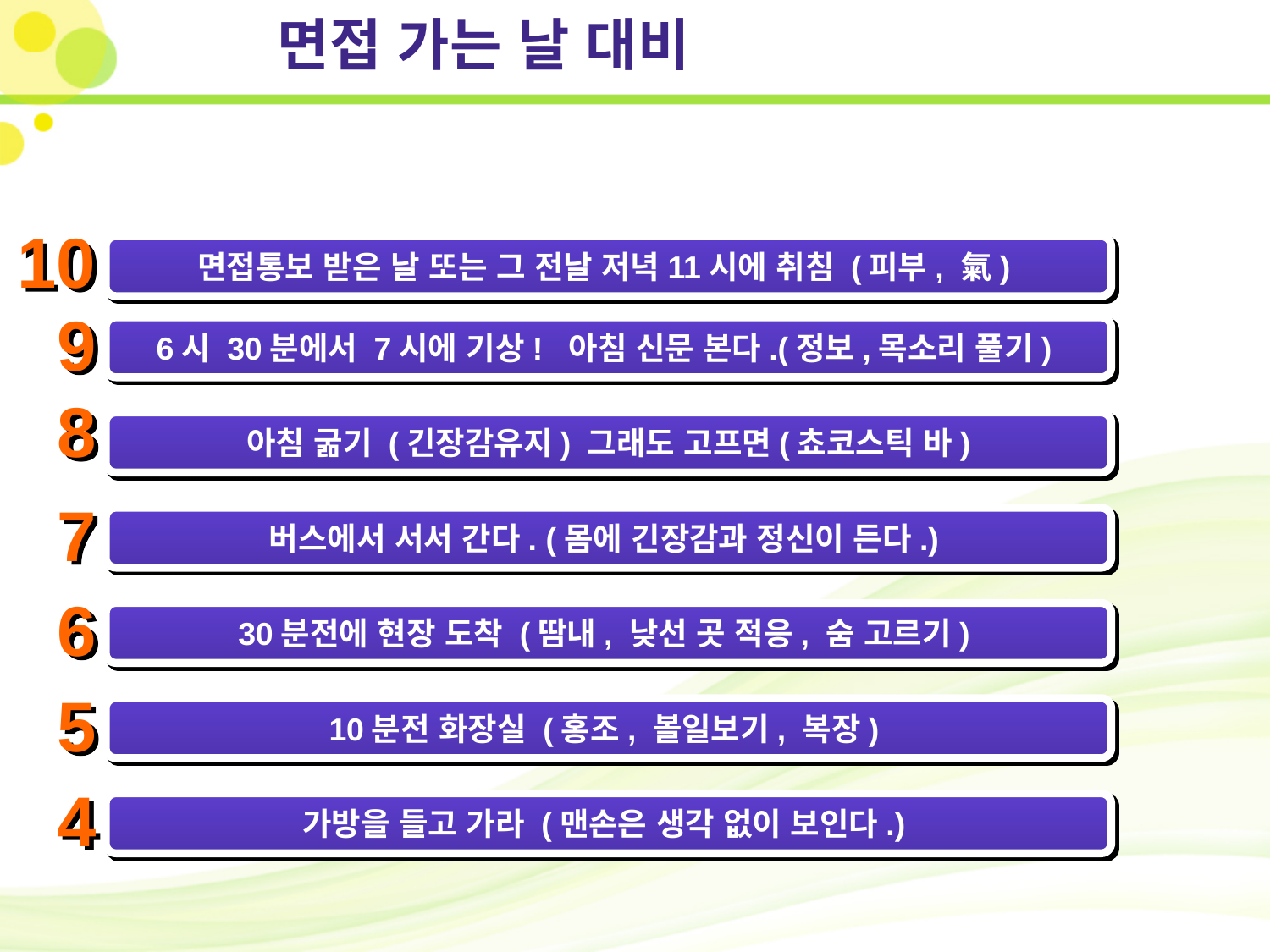

# 면접 가는 날 대비
10
면접통보 받은 날 또는 그 전날 저녁11시에 취침 (피부, 氣)
9
6시 30분에서 7시에 기상!  아침 신문 본다.(정보,목소리 풀기)
8
아침 굶기 (긴장감유지) 그래도 고프면(쵸코스틱 바)
7
버스에서 서서 간다. (몸에 긴장감과 정신이 든다.)
6
30분전에 현장 도착 (땀내, 낮선 곳 적응, 숨 고르기)
5
10분전 화장실 (홍조, 볼일보기, 복장)
4
가방을 들고 가라 (맨손은 생각 없이 보인다.)